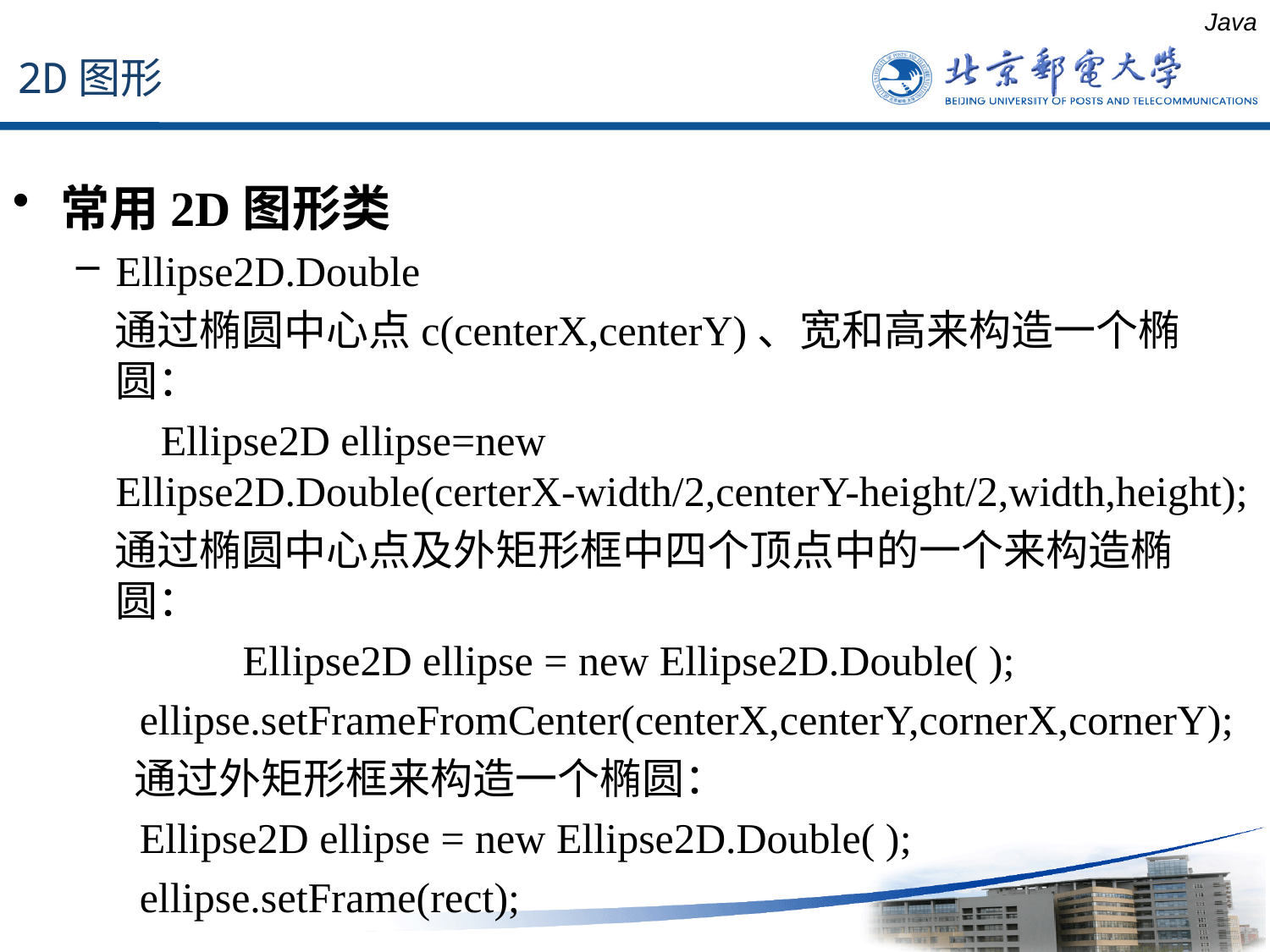

2D图形
Java
常用2D图形类
Ellipse2D.Double
   通过椭圆中心点c(centerX,centerY)、宽和高来构造一个椭圆：
        Ellipse2D ellipse=new Ellipse2D.Double(certerX-width/2,centerY-height/2,width,height);
   通过椭圆中心点及外矩形框中四个顶点中的一个来构造椭圆：
		Ellipse2D ellipse = new Ellipse2D.Double( );
      ellipse.setFrameFromCenter(centerX,centerY,cornerX,cornerY);
     通过外矩形框来构造一个椭圆：
      Ellipse2D ellipse = new Ellipse2D.Double( );
      ellipse.setFrame(rect);